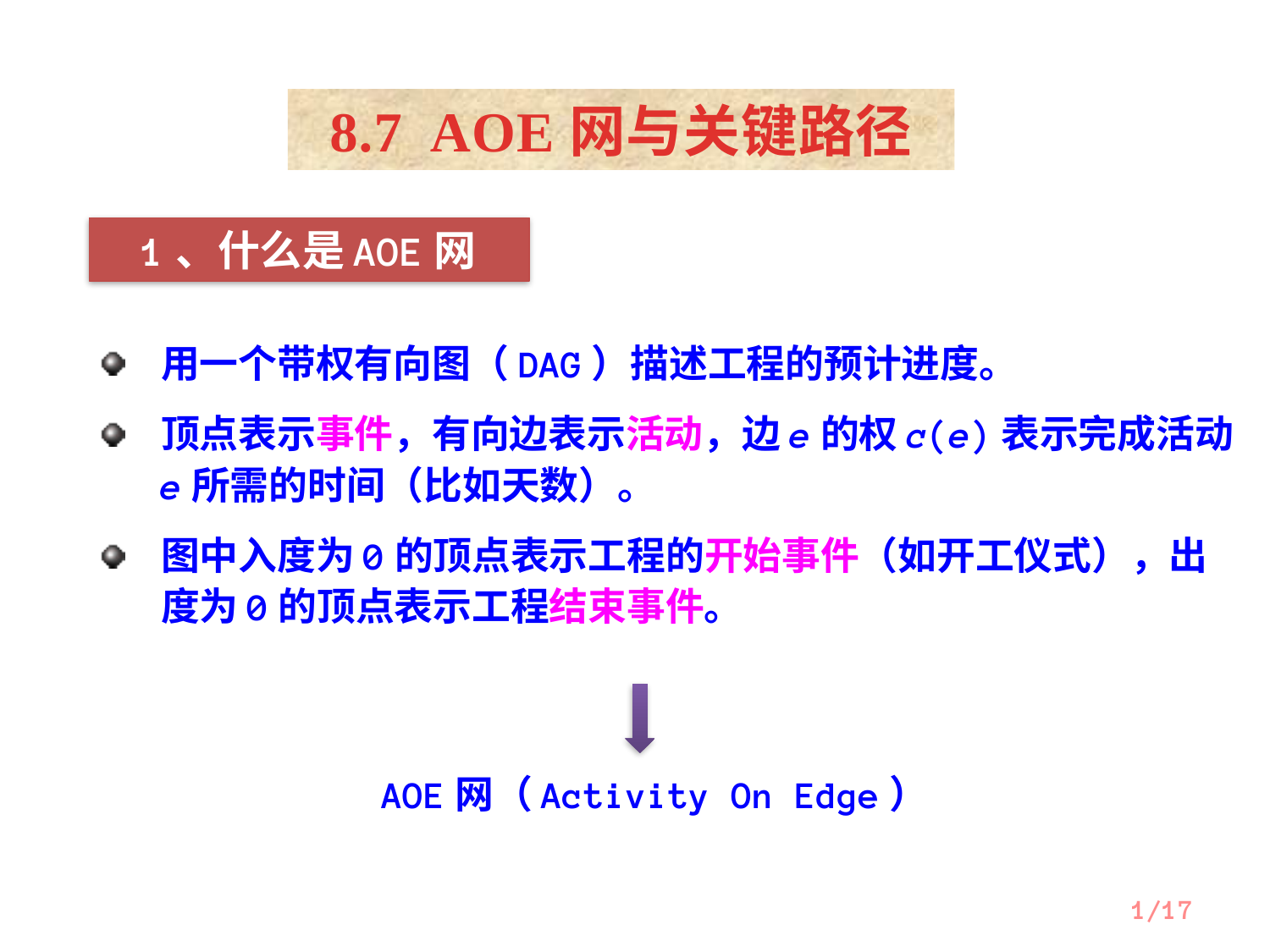

8.7  AOE网与关键路径
1、什么是AOE网
用一个带权有向图（DAG）描述工程的预计进度。
顶点表示事件，有向边表示活动，边e的权c(e)表示完成活动e所需的时间（比如天数）。
图中入度为0的顶点表示工程的开始事件（如开工仪式），出度为0的顶点表示工程结束事件。

AOE网（Activity On Edge）
1/17